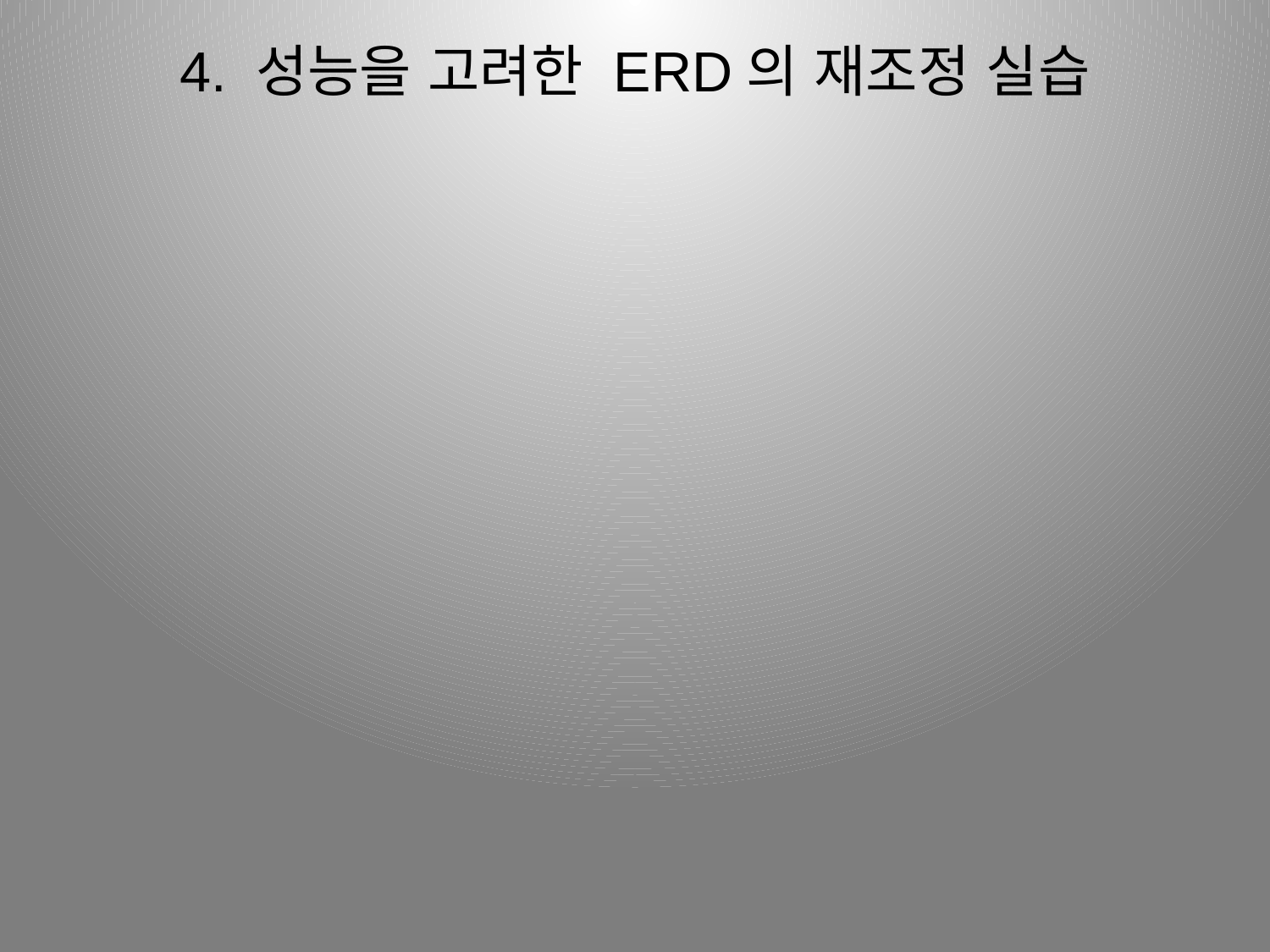

# 4. 성능을 고려한 ERD의 재조정 실습